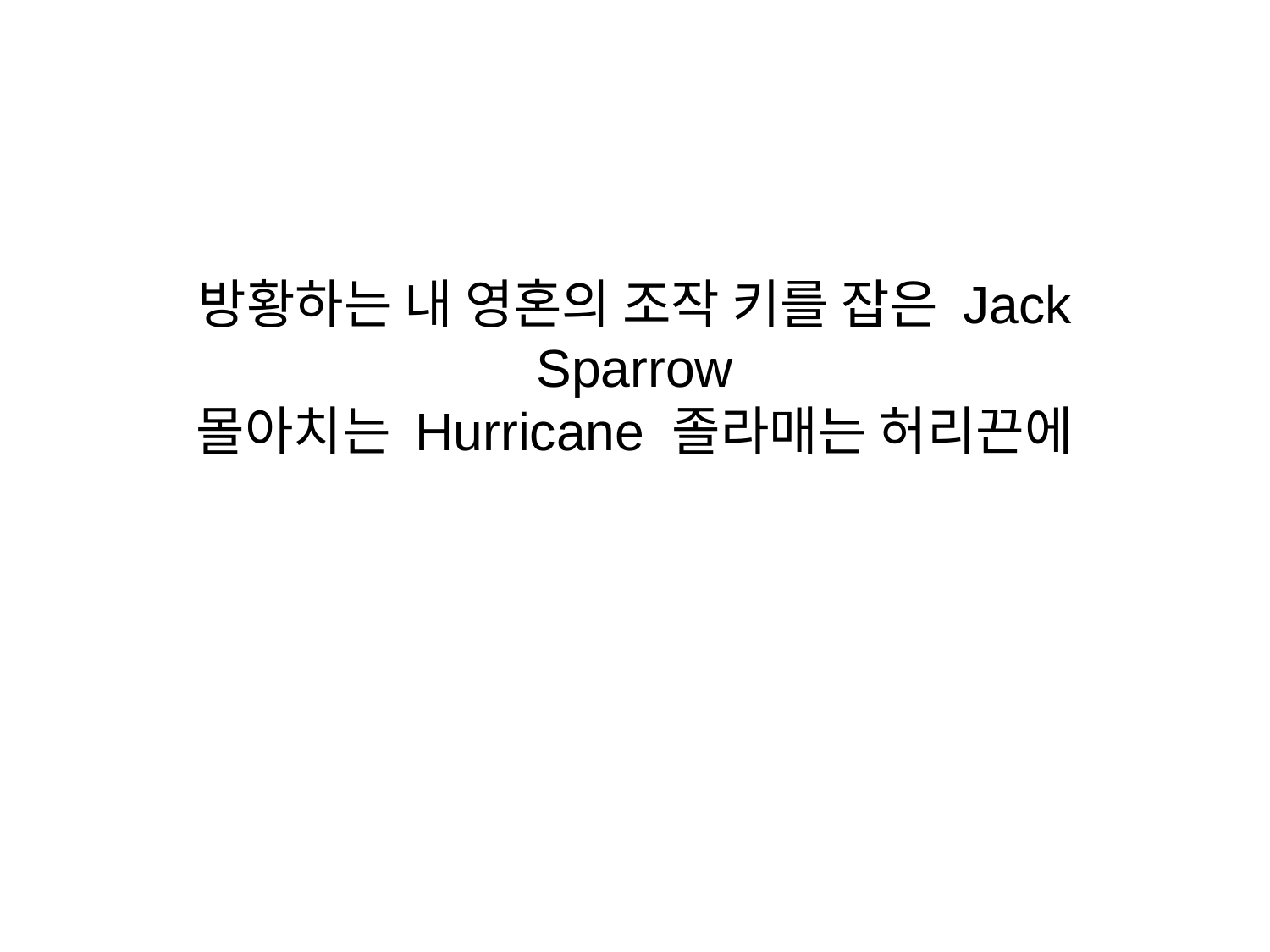

# 방황하는 내 영혼의 조작 키를 잡은 Jack Sparrow 몰아치는 Hurricane 졸라매는 허리끈에